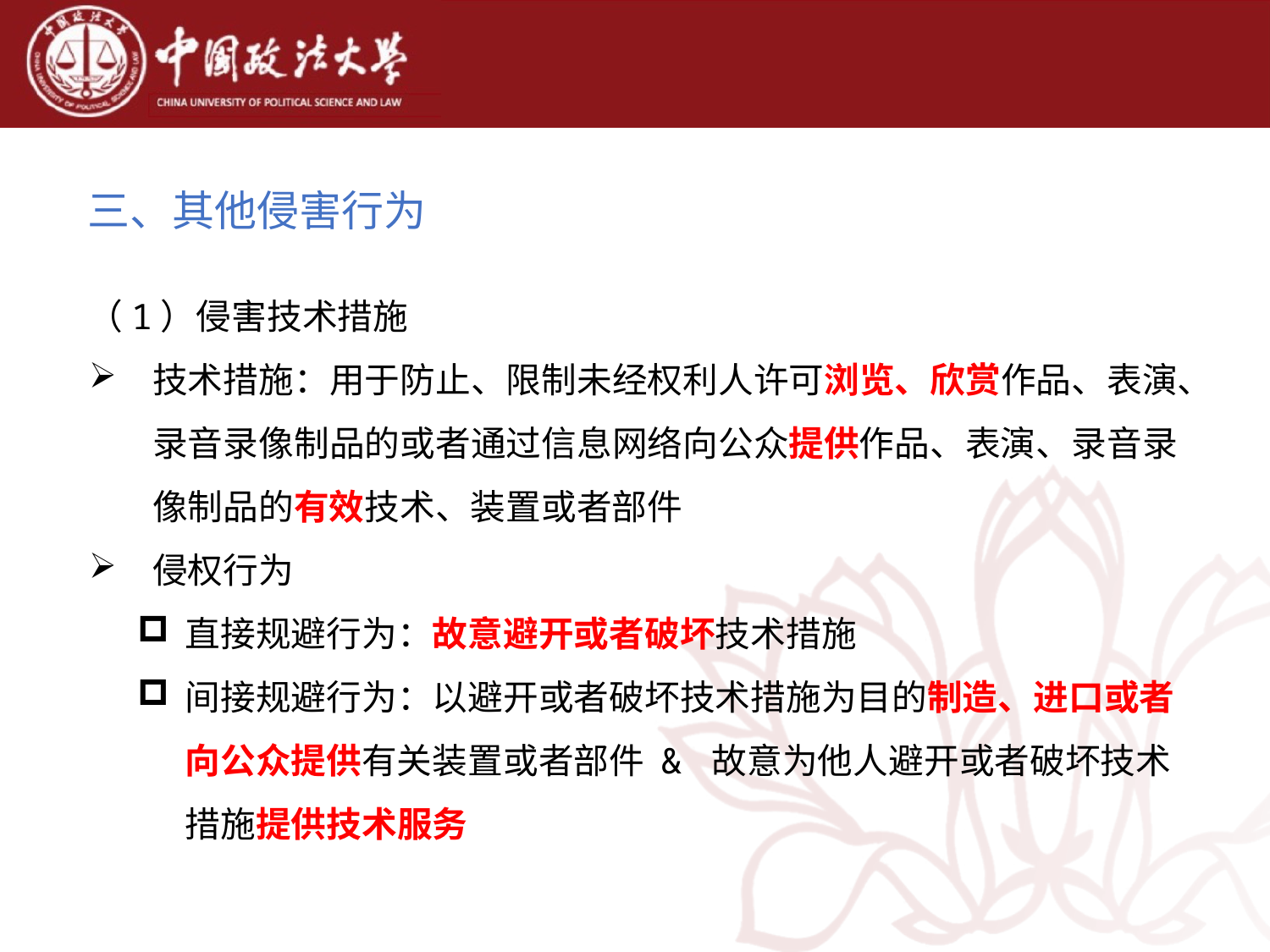

三、其他侵害行为
（1）侵害技术措施
技术措施：用于防止、限制未经权利人许可浏览、欣赏作品、表演、录音录像制品的或者通过信息网络向公众提供作品、表演、录音录像制品的有效技术、装置或者部件
侵权行为
直接规避行为：故意避开或者破坏技术措施
间接规避行为：以避开或者破坏技术措施为目的制造、进口或者向公众提供有关装置或者部件 & 故意为他人避开或者破坏技术措施提供技术服务